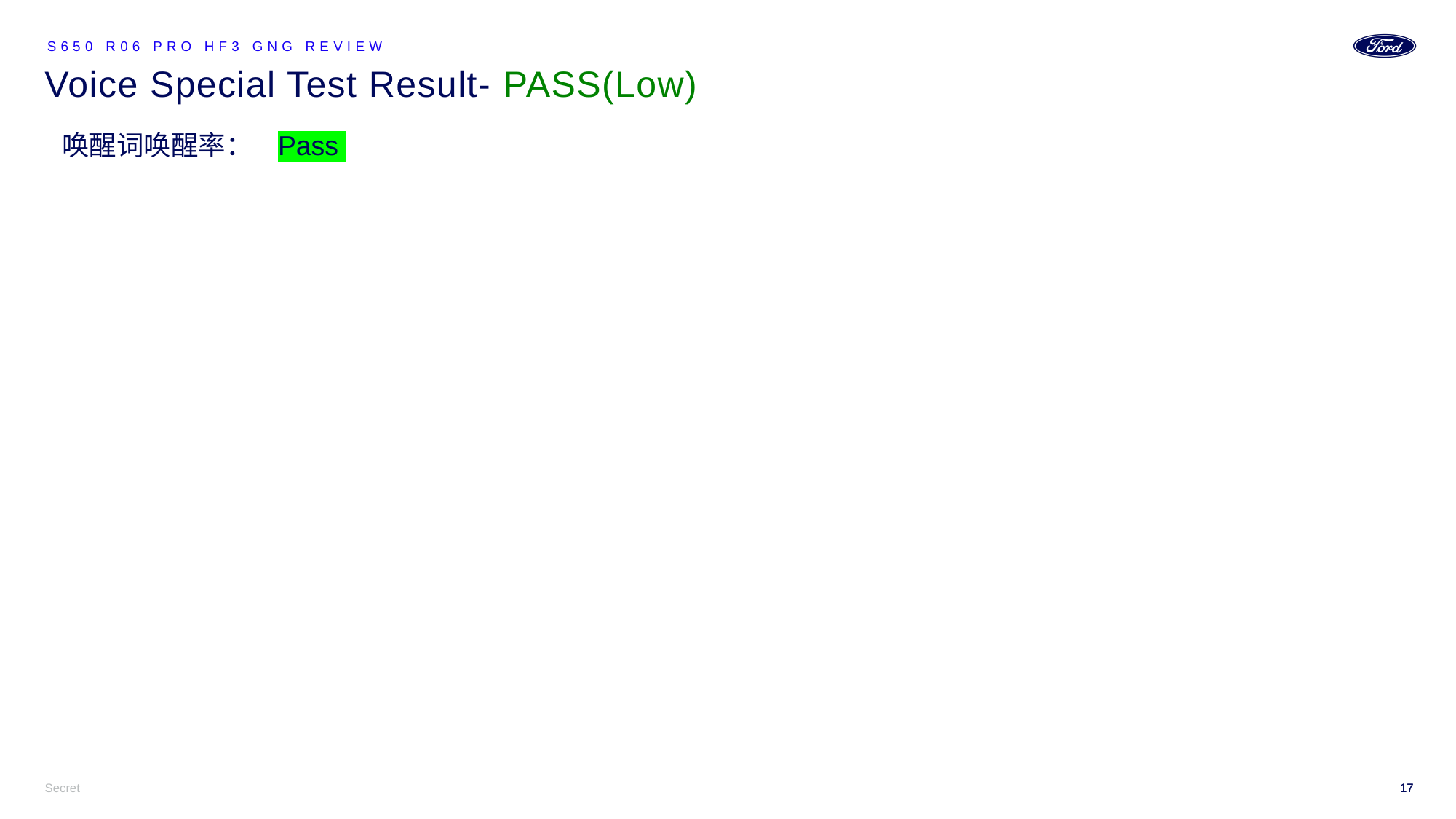

S650 R06 PRO HF3 GNG Review
# Voice Special Test Result- PASS(Low)
唤醒词唤醒率：   Pass
17
17